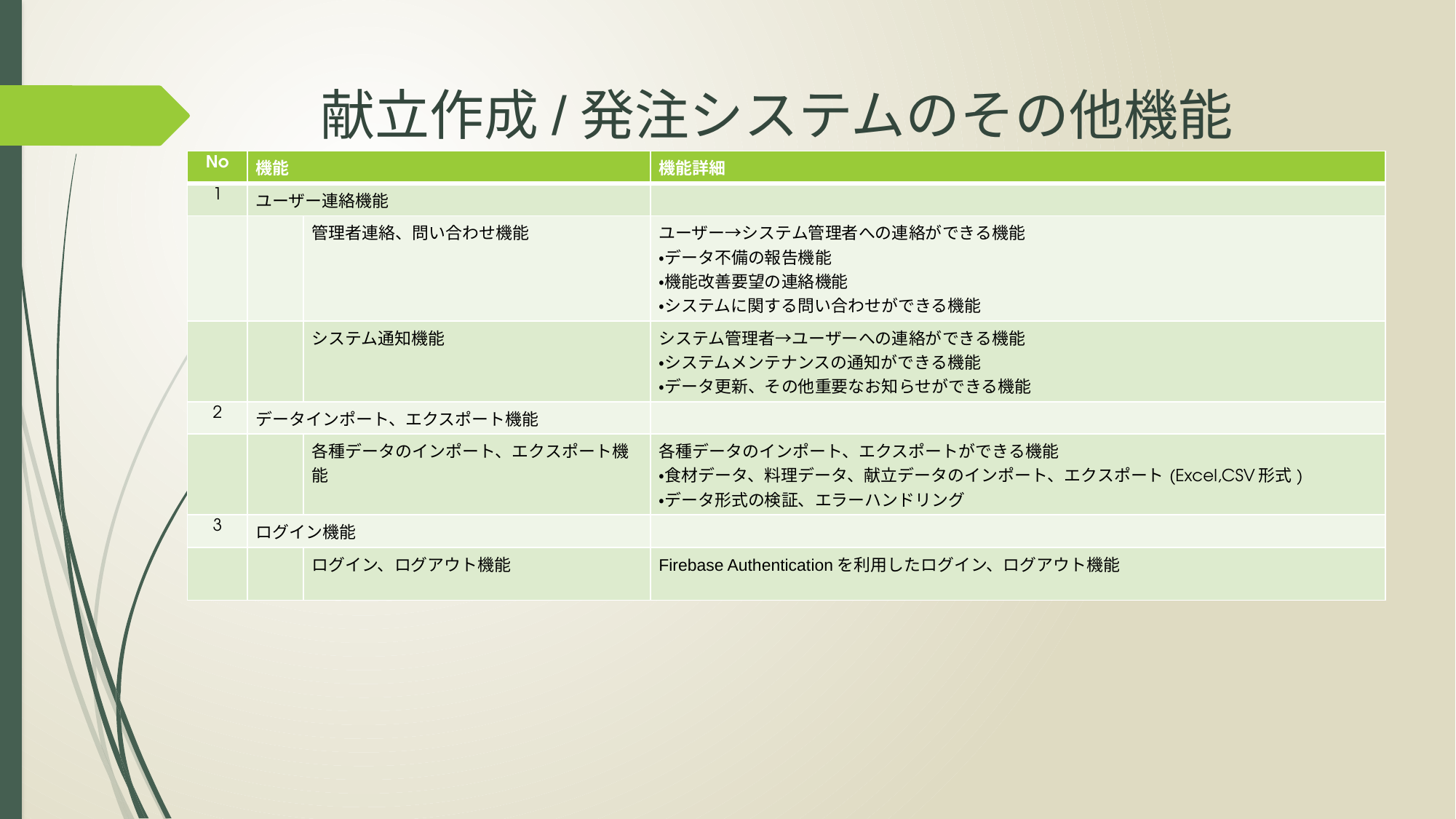

# 献立作成/発注システムのその他機能
| No | 機能 |  | 機能詳細 |
| --- | --- | --- | --- |
| 1 | ユーザー連絡機能 |  |  |
|  |  | 管理者連絡、問い合わせ機能 | ユーザー→システム管理者への連絡ができる機能 ・データ不備の報告機能 ・機能改善要望の連絡機能 ・システムに関する問い合わせができる機能 |
|  |  | システム通知機能 | システム管理者→ユーザーへの連絡ができる機能 ・システムメンテナンスの通知ができる機能 ・データ更新、その他重要なお知らせができる機能 |
| 2 | データインポート、エクスポート機能 |  |  |
|  |  | 各種データのインポート、エクスポート機能 | 各種データのインポート、エクスポートができる機能 ・食材データ、料理データ、献立データのインポート、エクスポート(Excel,CSV形式) ・データ形式の検証、エラーハンドリング |
| 3 | ログイン機能 |  |  |
|  |  | ログイン、ログアウト機能 | Firebase Authenticationを利用したログイン、ログアウト機能 |